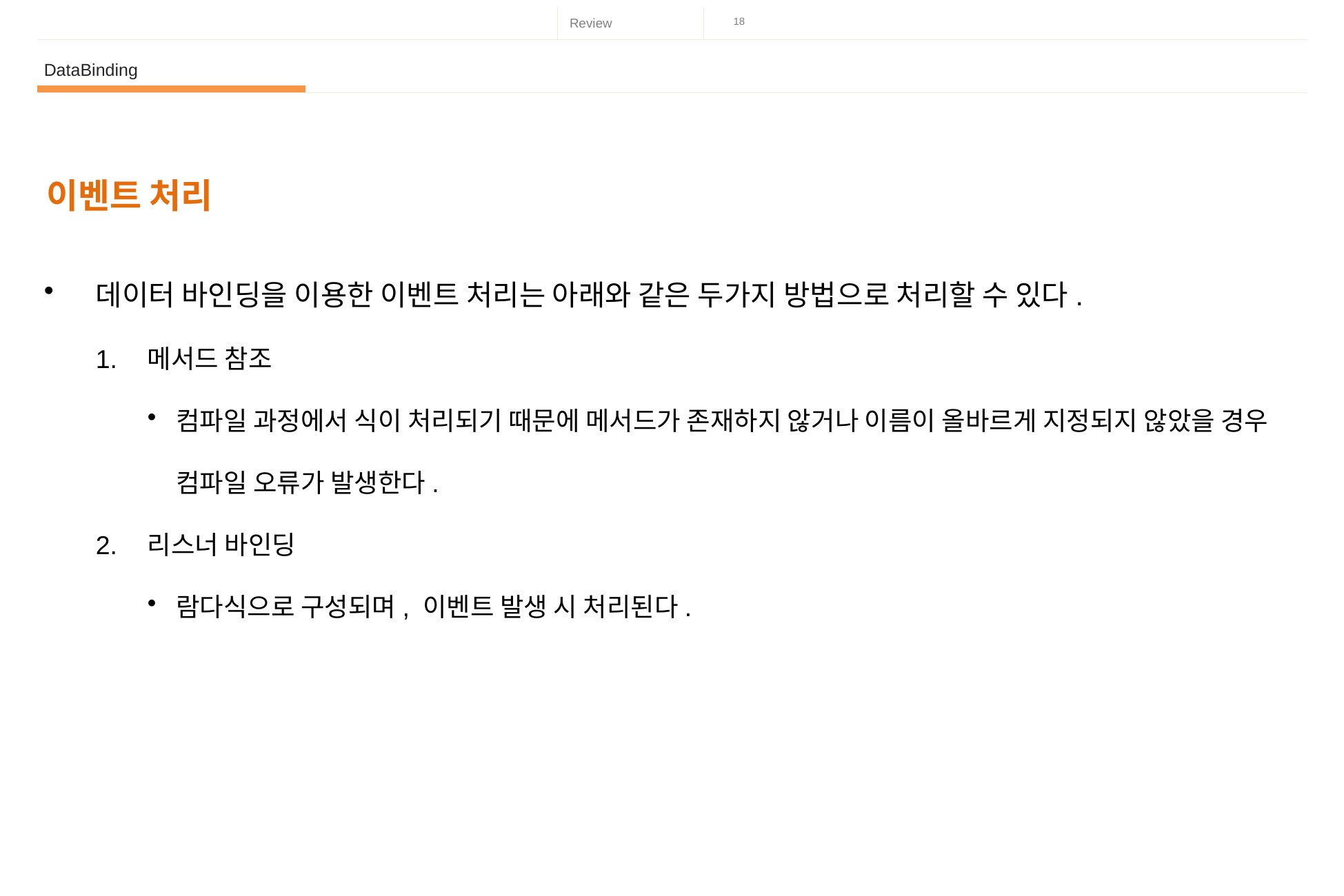

DataBinding
이벤트 처리
데이터 바인딩을 이용한 이벤트 처리는 아래와 같은 두가지 방법으로 처리할 수 있다.
메서드 참조
컴파일 과정에서 식이 처리되기 때문에 메서드가 존재하지 않거나 이름이 올바르게 지정되지 않았을 경우 컴파일 오류가 발생한다.
리스너 바인딩
람다식으로 구성되며, 이벤트 발생 시 처리된다.